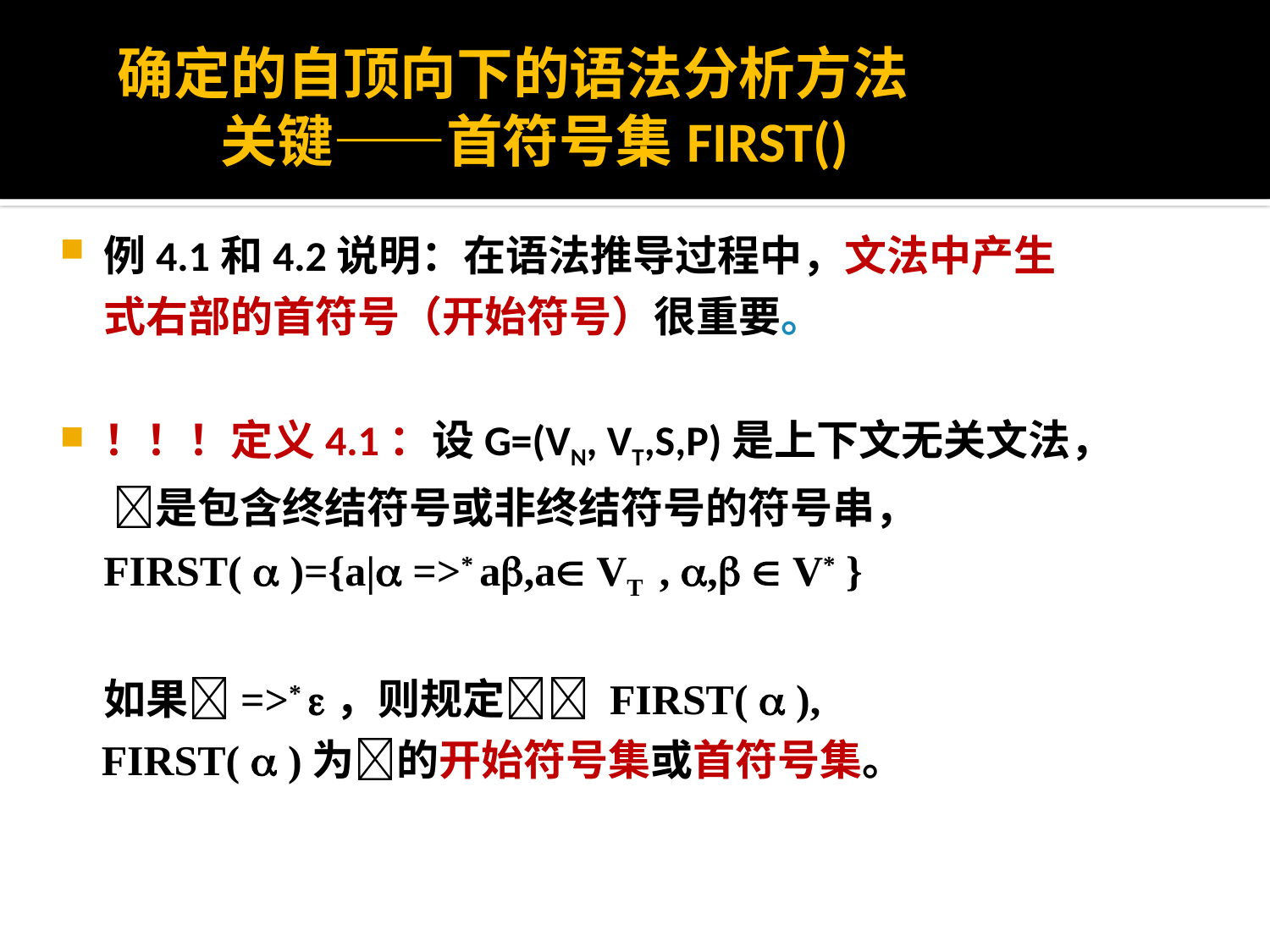

确定的自顶向下的语法分析方法
        关键——首符号集FIRST()
例4.1和4.2说明：在语法推导过程中，文法中产生式右部的首符号（开始符号）很重要。

！！！定义4.1：设G=(VN, VT,S,P)是上下文无关文法， α是包含终结符号或非终结符号的符号串，
	FIRST( α )={a|α =>* aβ,a∈ VT  , α,β ∈ V* }

	如果α=>* ε，则规定ε∈ FIRST( α ),
    FIRST( α )为α的开始符号集或首符号集。